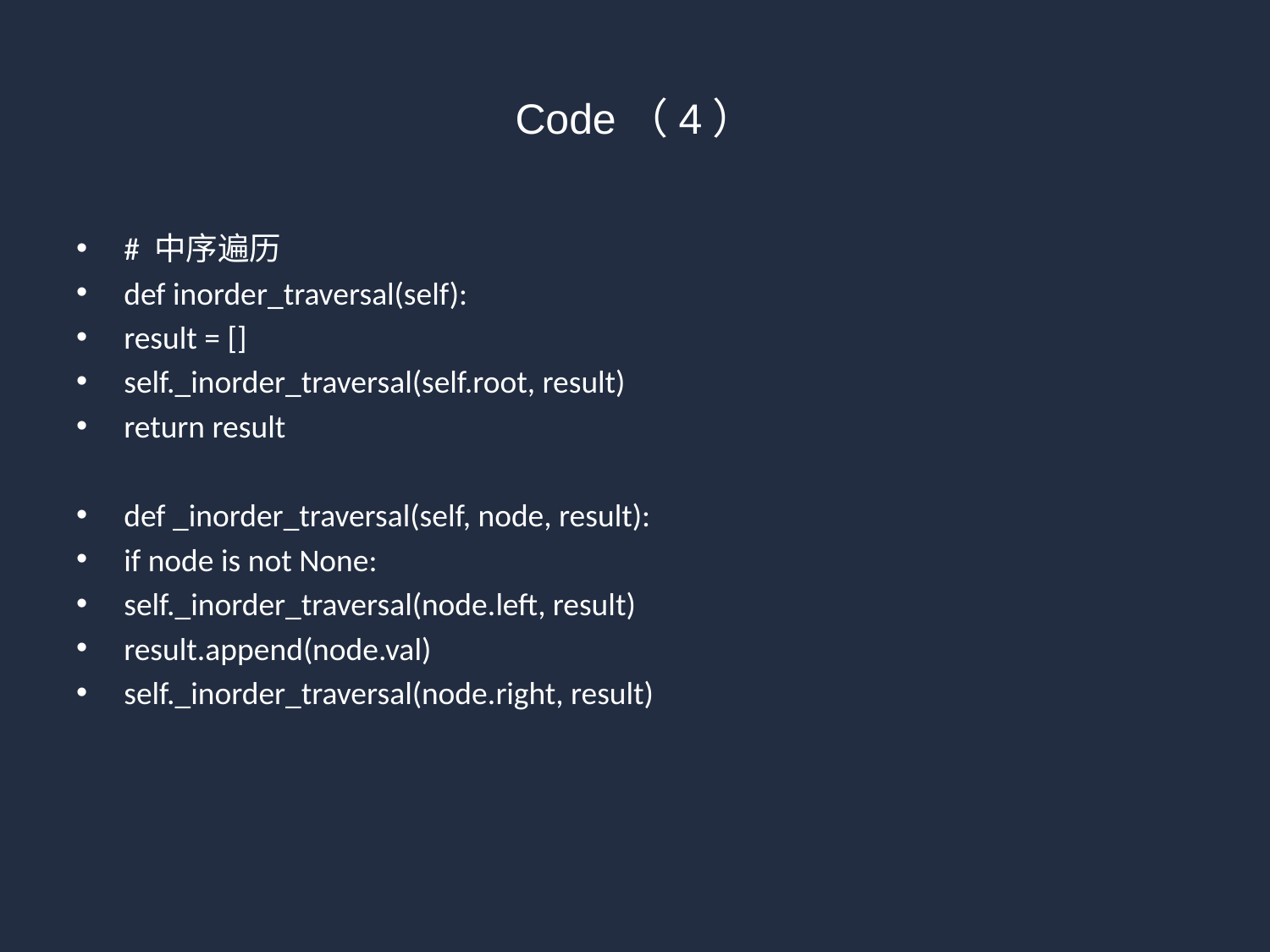

# Code（4）
# 中序遍历
def inorder_traversal(self):
result = []
self._inorder_traversal(self.root, result)
return result

def _inorder_traversal(self, node, result):
if node is not None:
self._inorder_traversal(node.left, result)
result.append(node.val)
self._inorder_traversal(node.right, result)